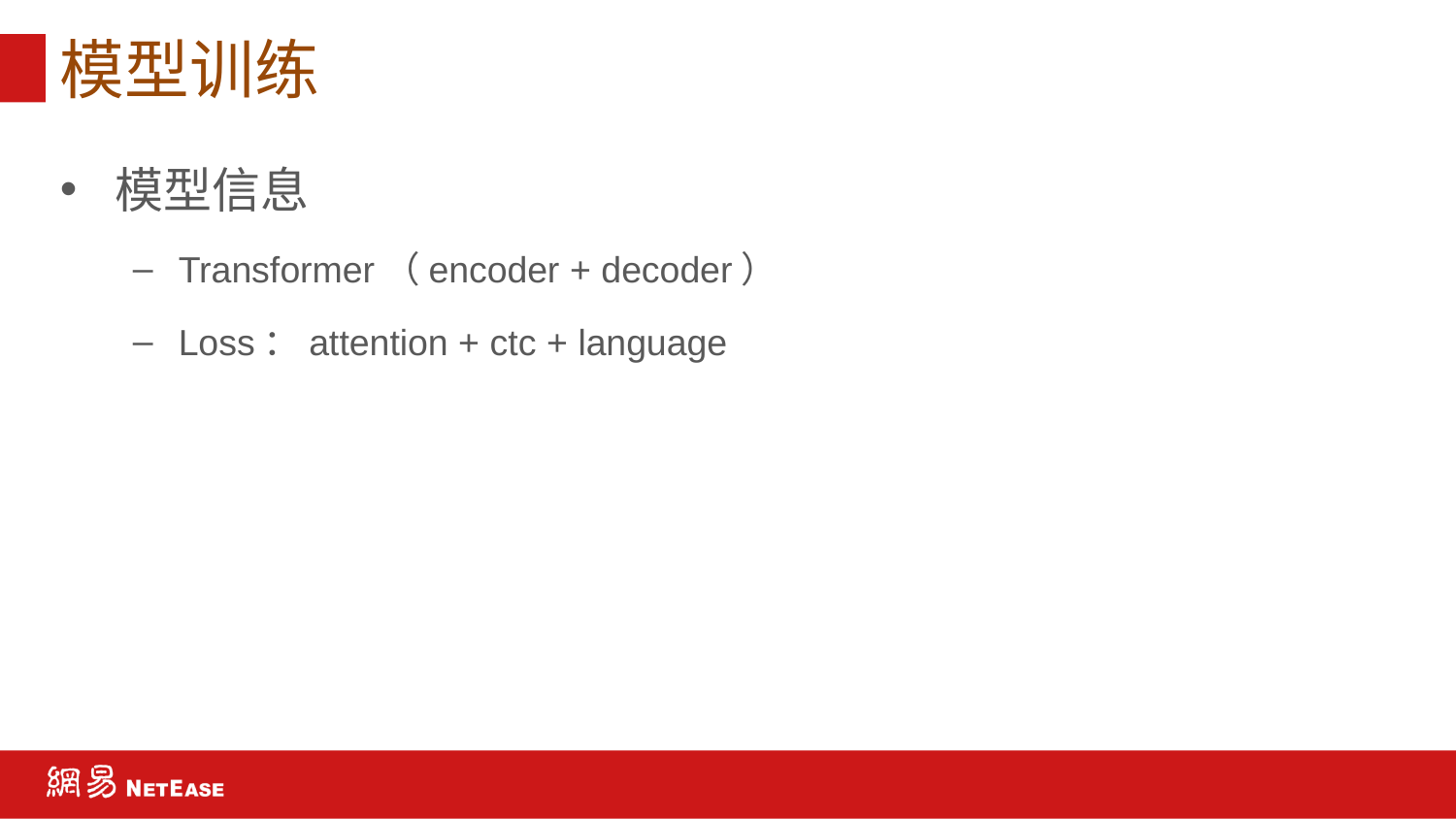

# 模型训练
模型信息
Transformer（encoder + decoder）
Loss：attention + ctc + language